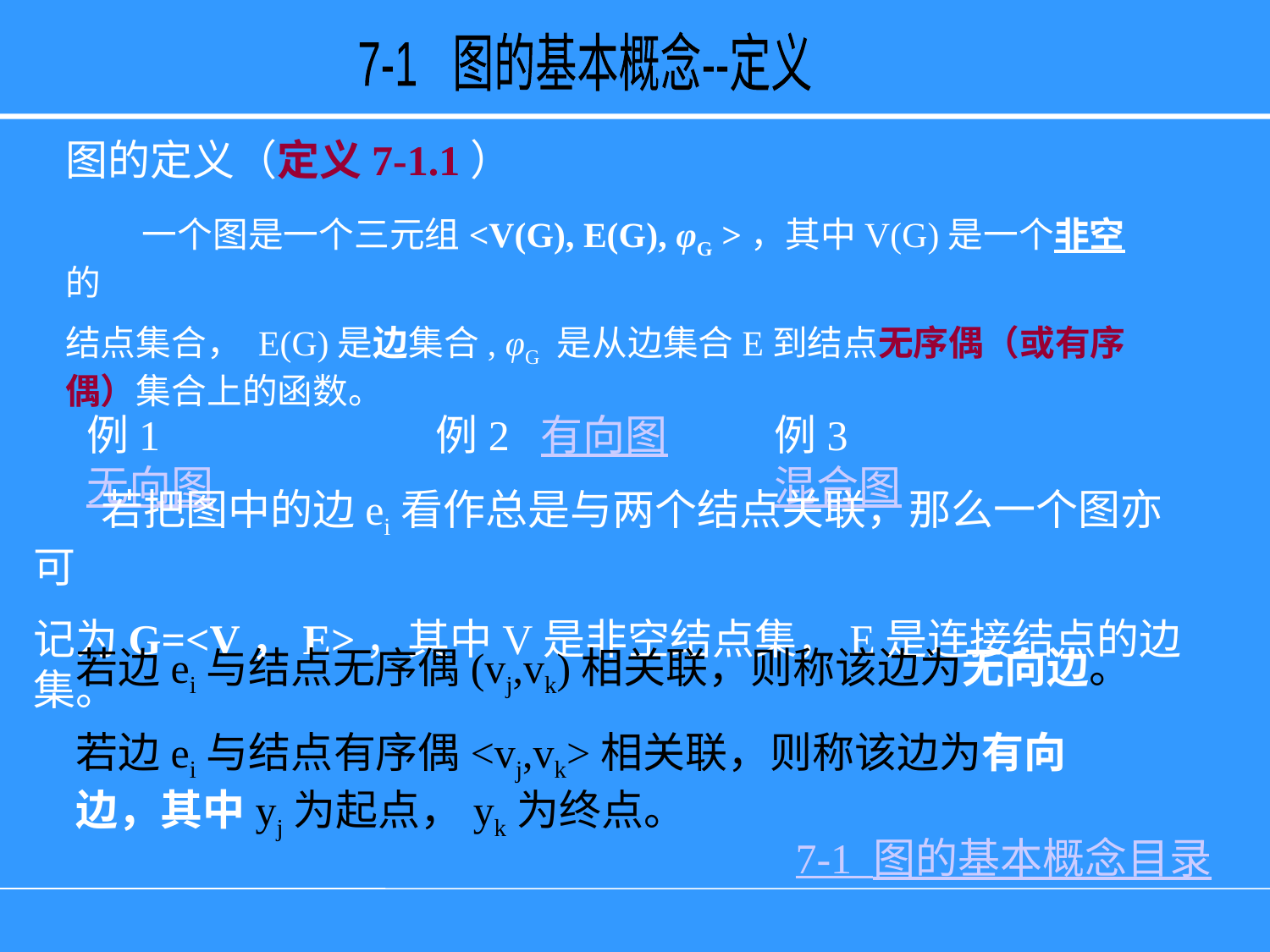

7-1   图的基本概念--定义

图的定义（定义7-1.1）
       一个图是一个三元组<V(G), E(G), φG >，其中V(G)是一个非空的
结点集合， E(G)是边集合, φG 是从边集合E到结点无序偶（或有序偶）集合上的函数。
例1  无向图
例2  有向图
例3  混合图
      若把图中的边ei看作总是与两个结点关联，那么一个图亦可
记为G=<V，E>，其中V是非空结点集，E是连接结点的边集。
若边ei与结点无序偶(vj,vk)相关联，则称该边为无向边。
若边ei与结点有序偶<vj,vk>相关联，则称该边为有向边，其中yj为起点，yk为终点。
7-1  图的基本概念目录